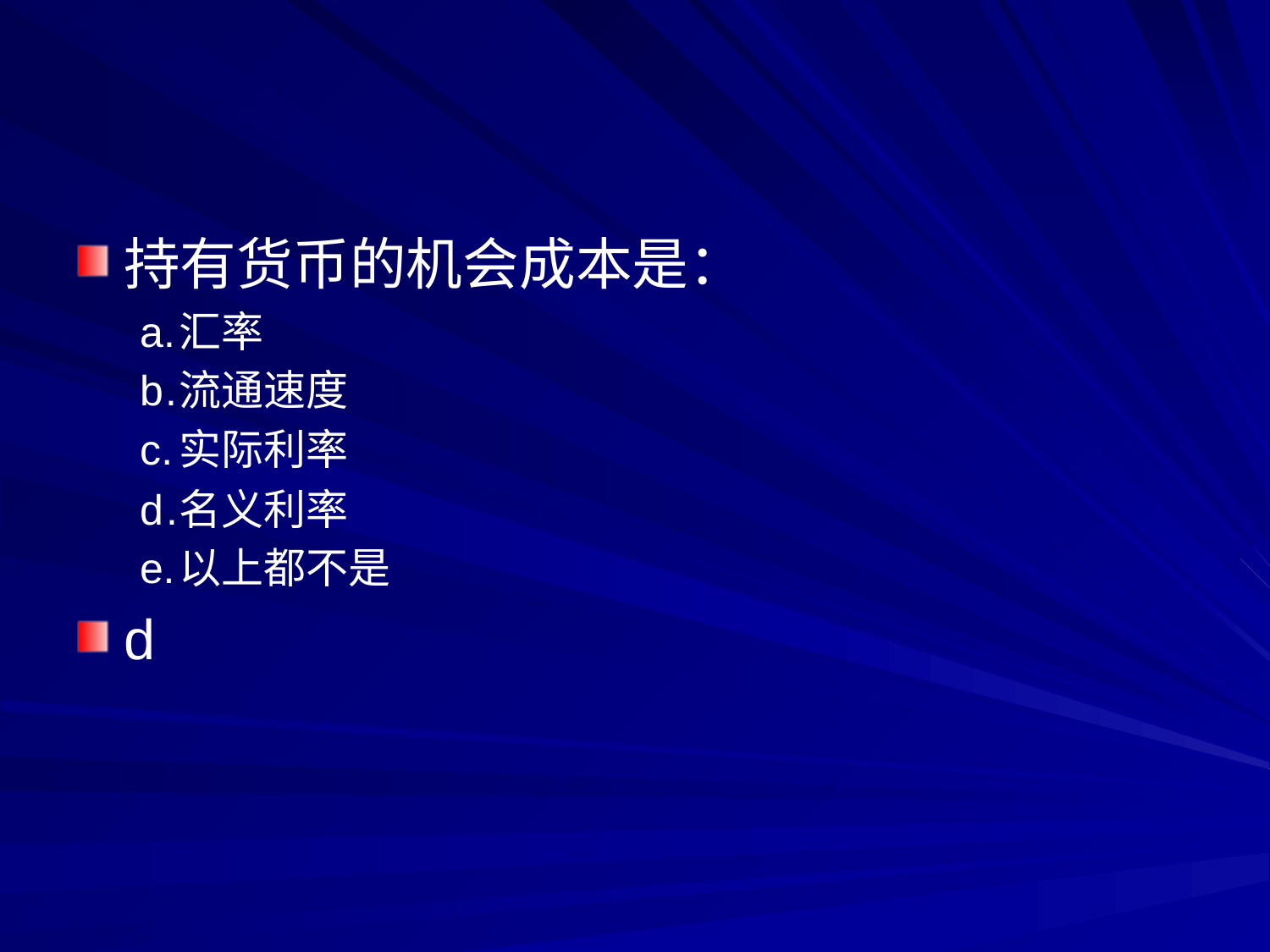

#
持有货币的机会成本是：
汇率
流通速度
实际利率
名义利率
以上都不是
d